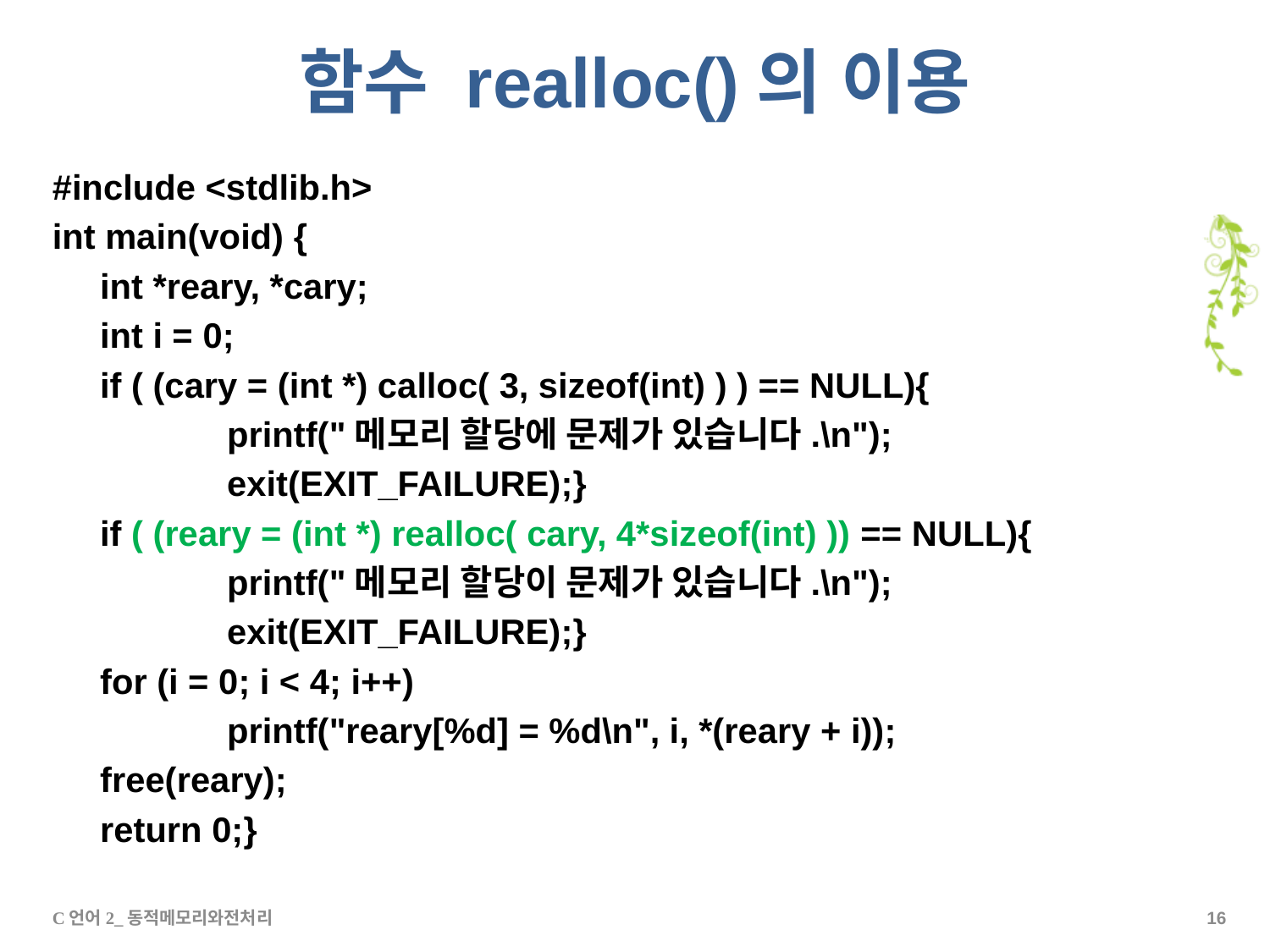

# 함수 realloc()의 이용
#include <stdlib.h>
int main(void) {
	int *reary, *cary;
	int i = 0;
	if ( (cary = (int *) calloc( 3, sizeof(int) ) ) == NULL){
		printf("메모리 할당에 문제가 있습니다.\n");
		exit(EXIT_FAILURE);}
	if ( (reary = (int *) realloc( cary, 4*sizeof(int) )) == NULL){
		printf("메모리 할당이 문제가 있습니다.\n");
		exit(EXIT_FAILURE);}
	for (i = 0; i < 4; i++)
		printf("reary[%d] = %d\n", i, *(reary + i));
	free(reary);
	return 0;}
C언어2_동적메모리와전처리
16